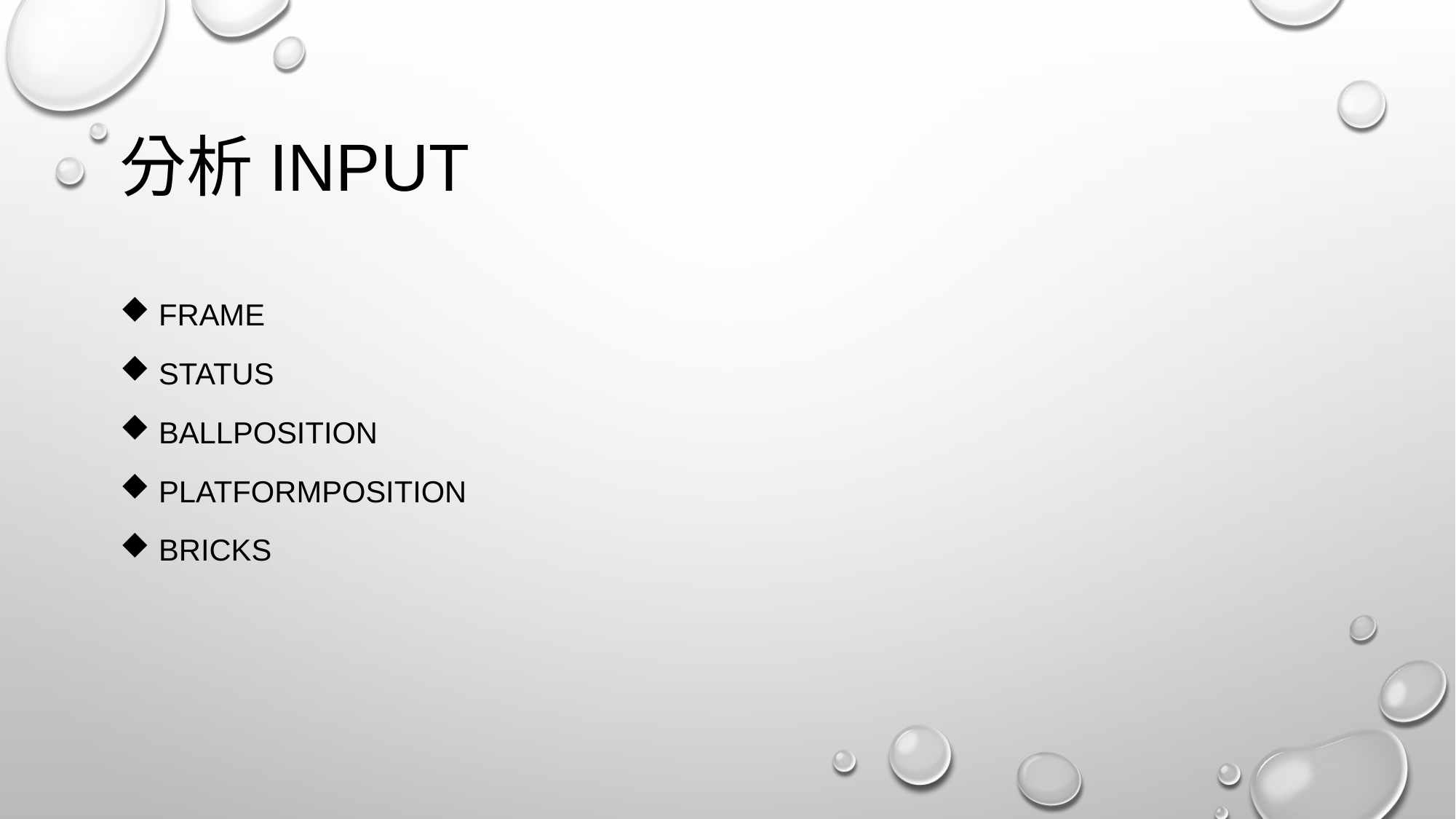

# 分析INPUT
 Frame
 STATUS
 Ballposition
 PlatformPosition
 Bricks